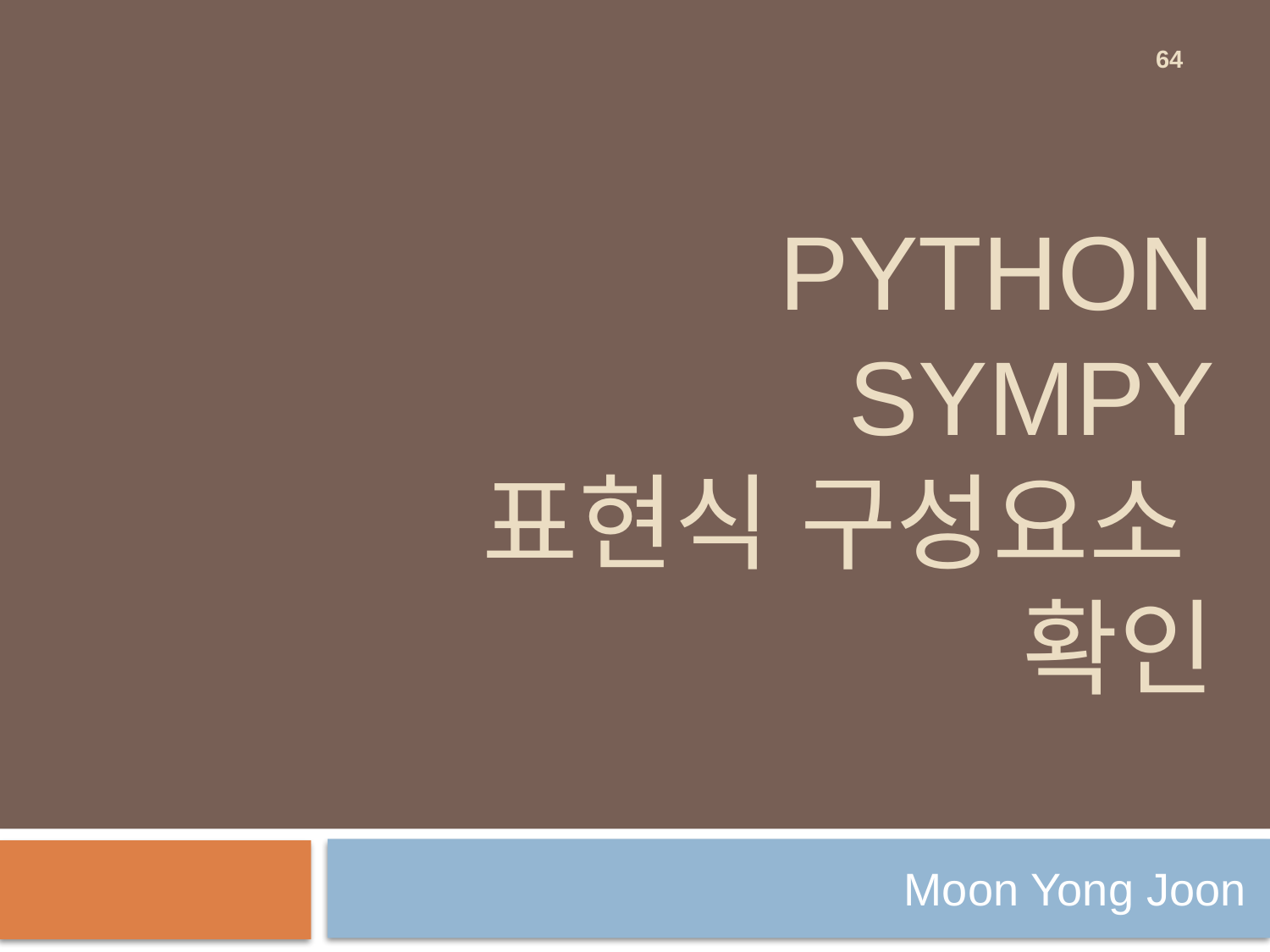

64
# Python sympy 표현식 구성요소 확인
Moon Yong Joon